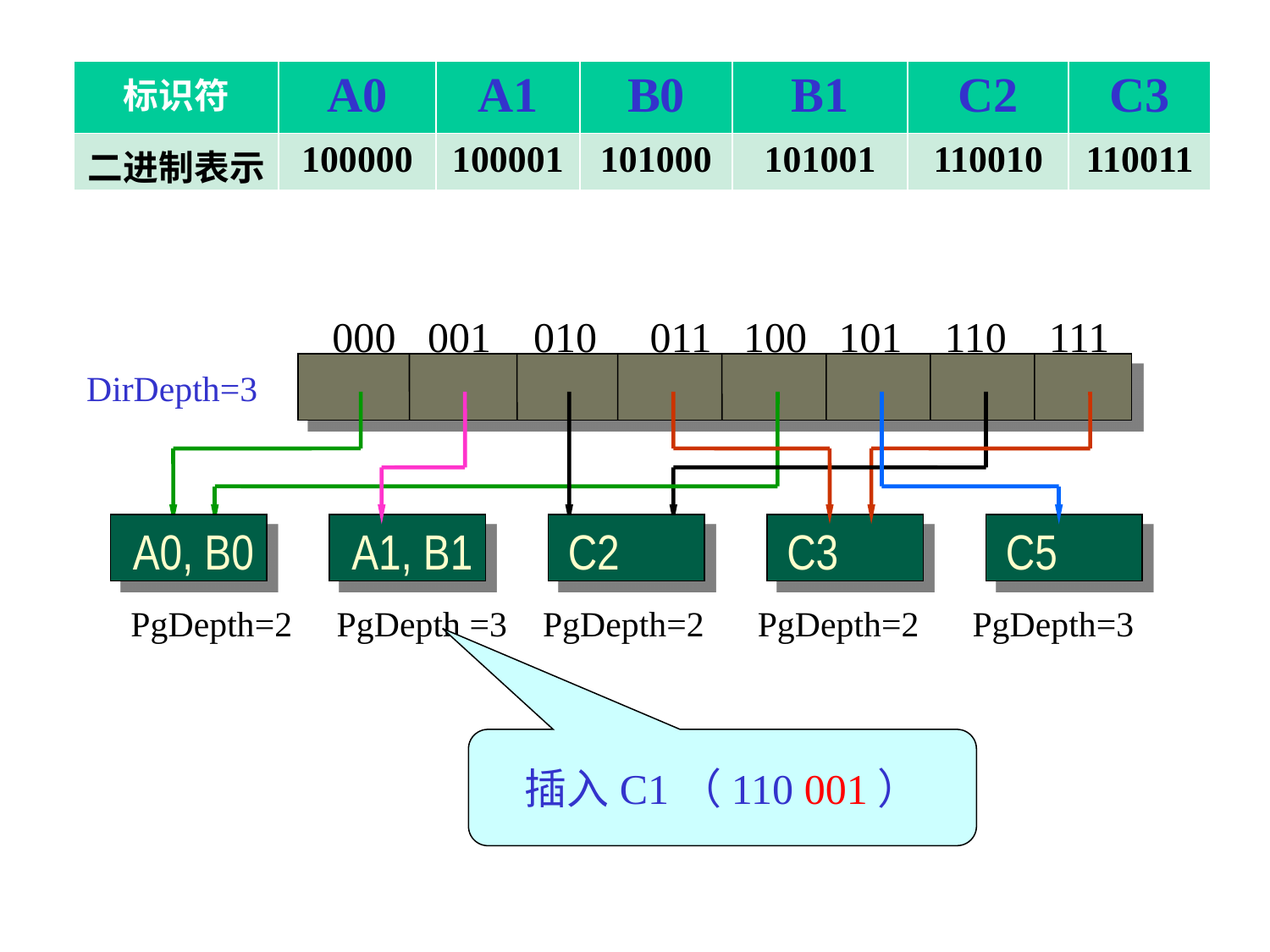

| 标识符 | A0 | A1 | B0 | B1 | C2 | C3 |
| --- | --- | --- | --- | --- | --- | --- |
| 二进制表示 | 100000 | 100001 | 101000 | 101001 | 110010 | 110011 |
000   001    010     011   100   101    110    111

DirDepth=3

A0, B0

A1, B1

C2

C3

C5
PgDepth=2     PgDepth =3    PgDepth=2      PgDepth=2      PgDepth=3
插入C1（110 001）